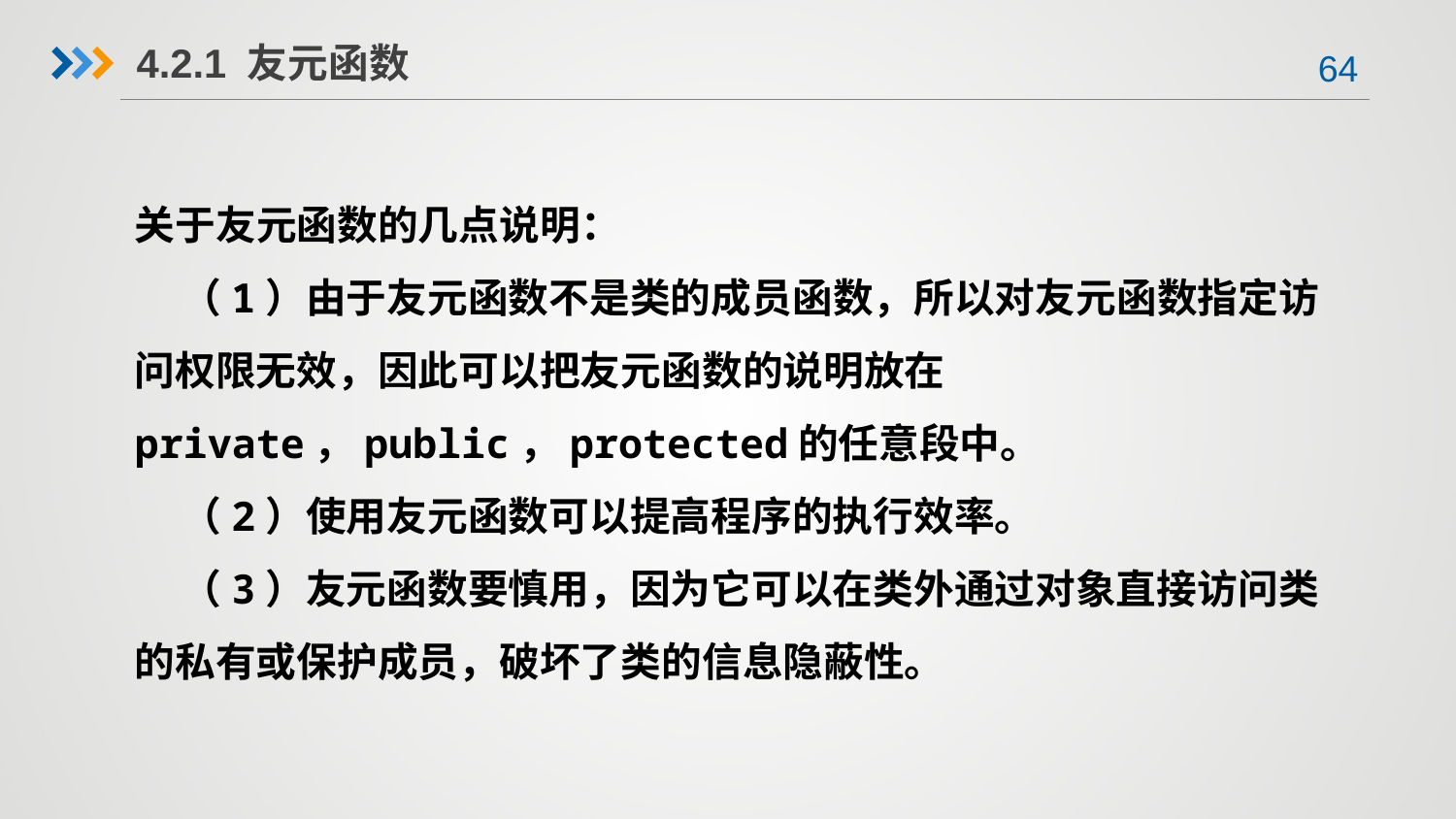

4.2.1 友元函数
关于友元函数的几点说明：
    （1）由于友元函数不是类的成员函数，所以对友元函数指定访问权限无效，因此可以把友元函数的说明放在private，public，protected的任意段中。
    （2）使用友元函数可以提高程序的执行效率。
    （3）友元函数要慎用，因为它可以在类外通过对象直接访问类的私有或保护成员，破坏了类的信息隐蔽性。